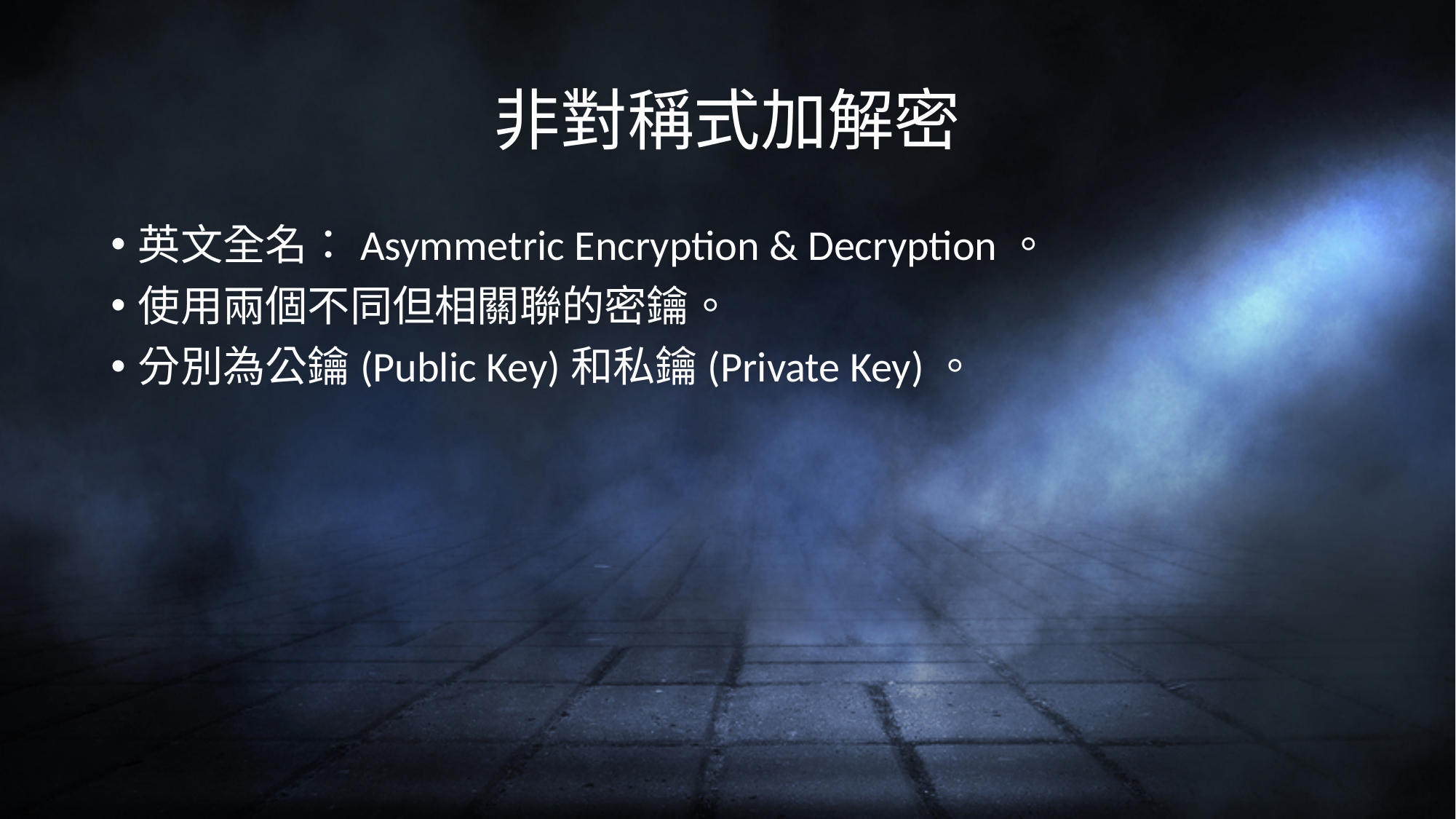

# 非對稱式加解密
英文全名：Asymmetric Encryption & Decryption。
使用兩個不同但相關聯的密鑰。
分別為公鑰(Public Key)和私鑰(Private Key)。